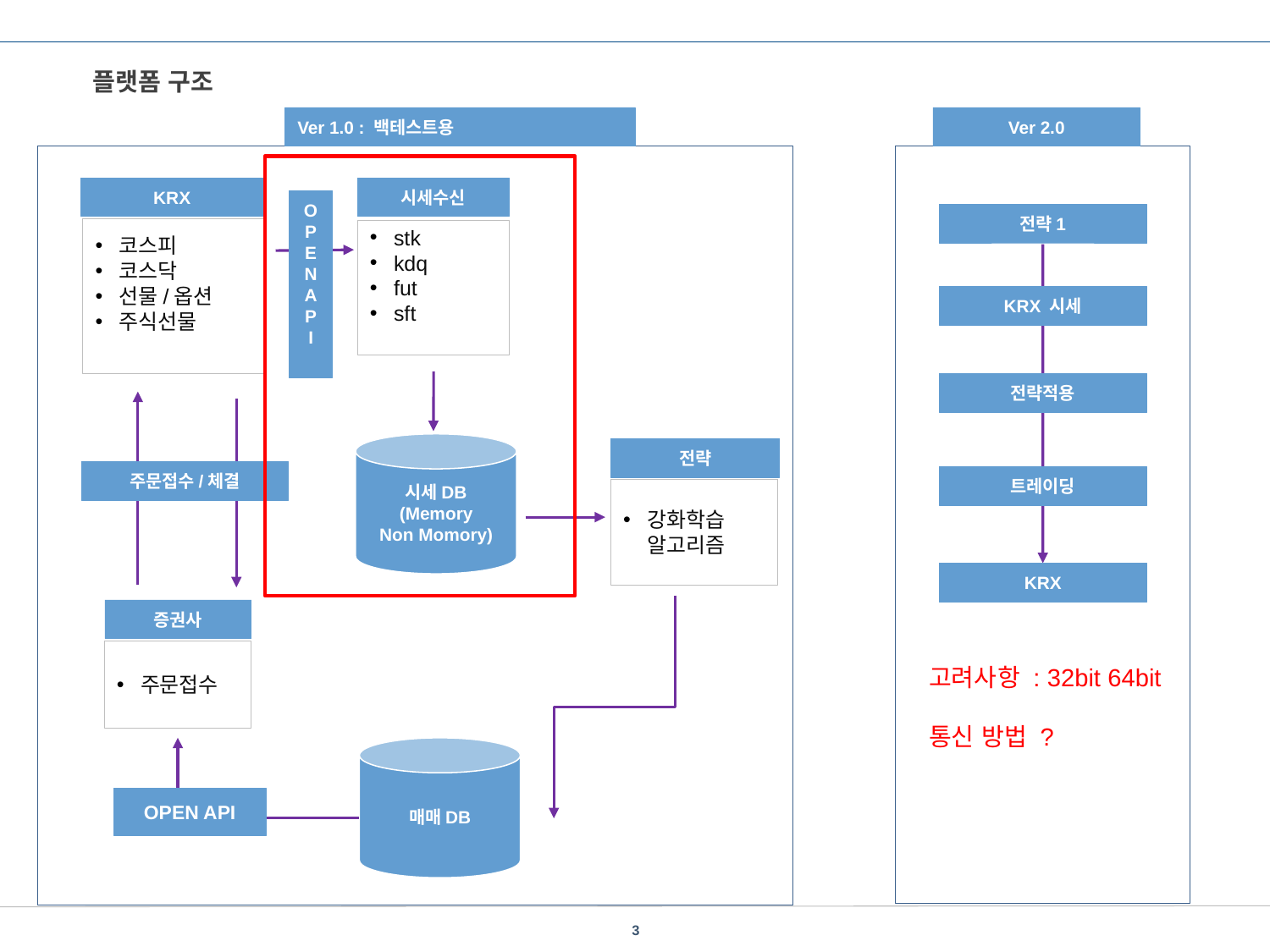

플랫폼 구조

Ver 1.0 : 백테스트용
Ver 2.0

KRX
시세수신
OPEN
AP
I

전략1
코스피
코스닥
선물/옵션
주식선물

stk
kdq
fut
sft

KRX 시세
전략적용
시세DB
(Memory
Non Momory)
전략
주문접수/체결
트레이딩
강화학습 알고리즘
KRX
증권사
주문접수
고려사항 : 32bit 64bit

통신 방법 ?
매매DB
OPEN API